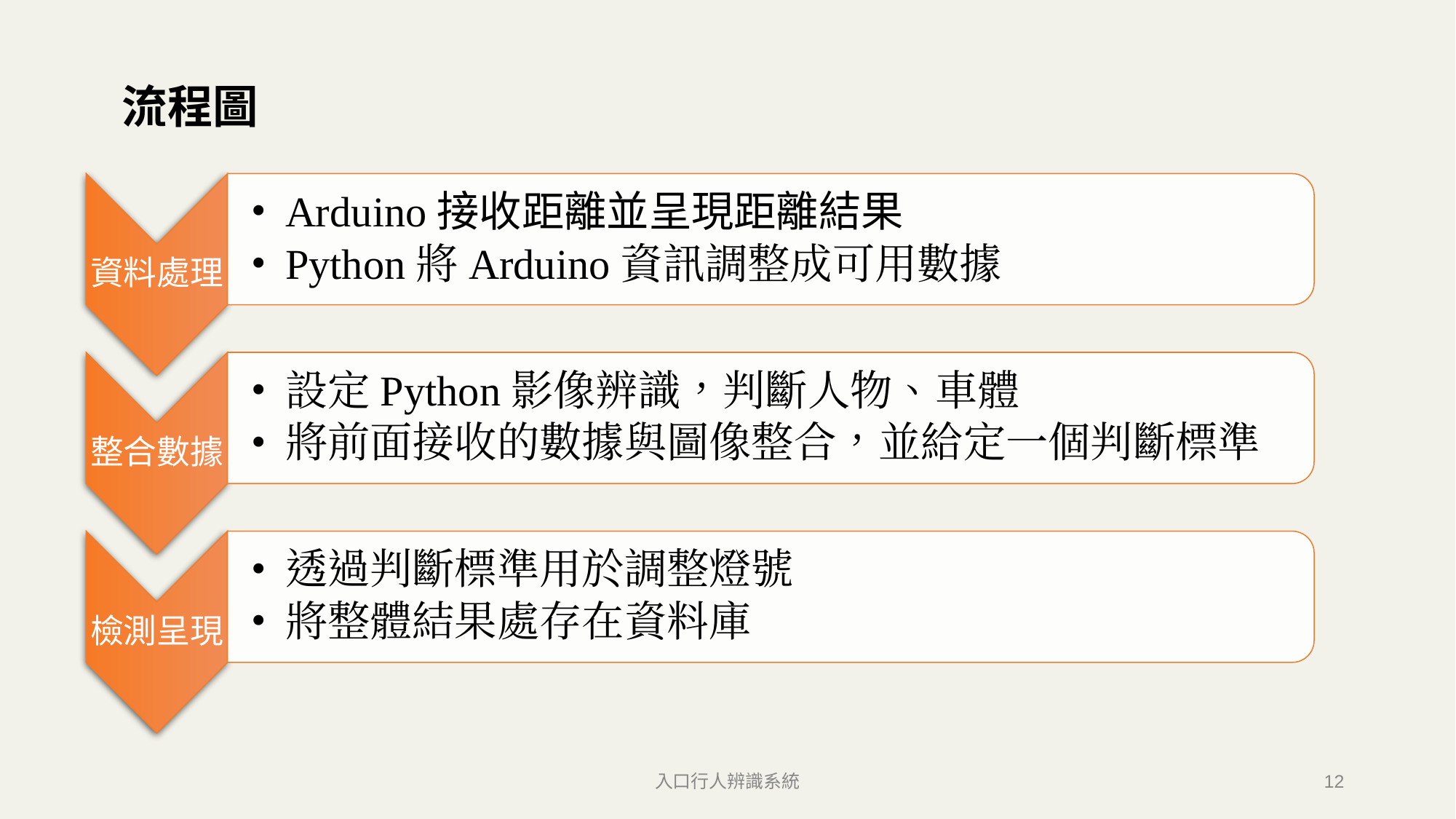

流程圖

Arduino接收距離並呈現距離結果
Python將Arduino資訊調整成可用數據

資料處理
設定Python影像辨識，判斷人物、車體
將前面接收的數據與圖像整合，並給定一個判斷標準

整合數據
透過判斷標準用於調整燈號
將整體結果處存在資料庫

檢測呈現
入口行人辨識系統
12